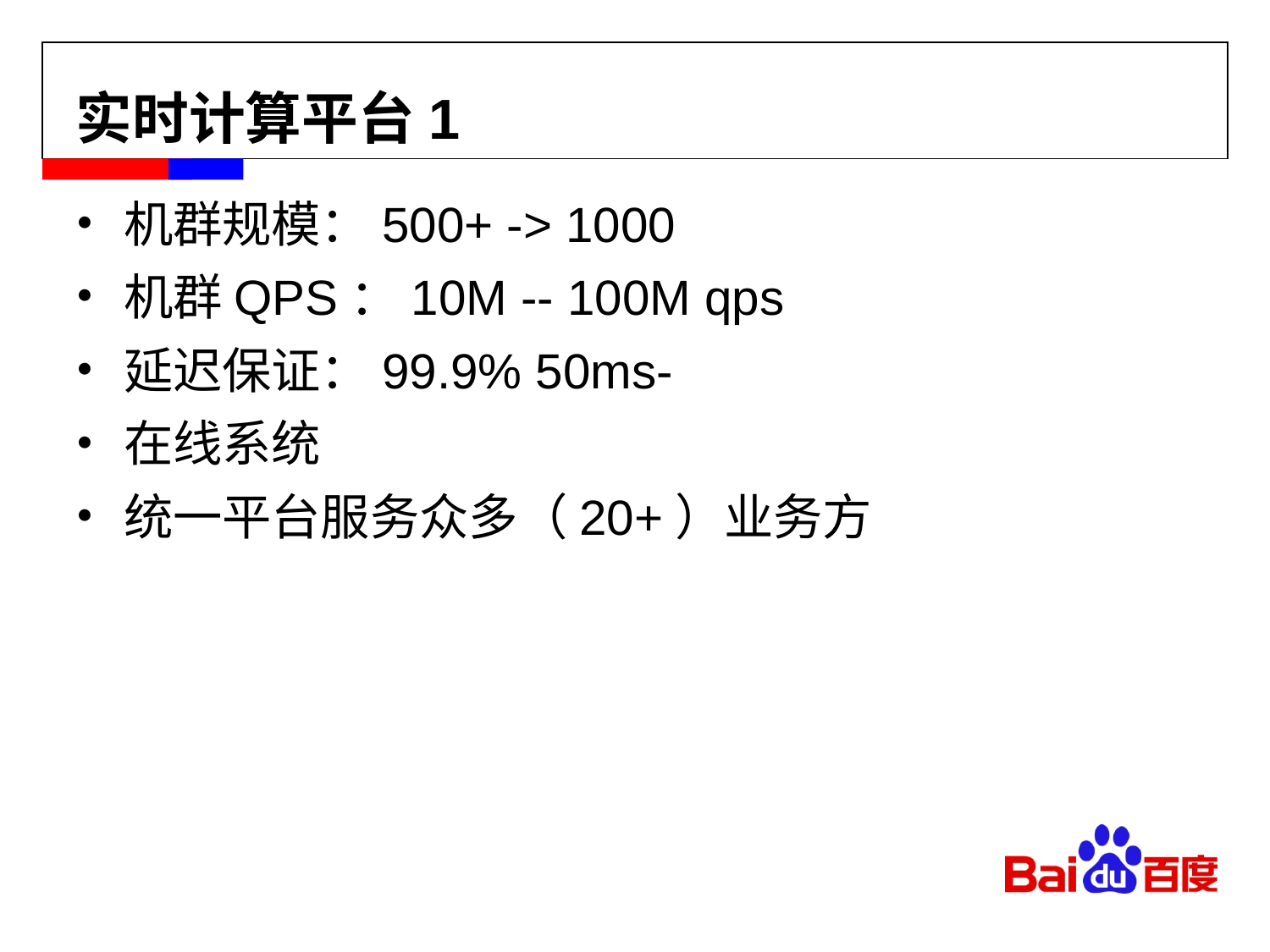

# 实时计算平台1
机群规模：500+ -> 1000
机群QPS：10M -- 100M qps
延迟保证：99.9% 50ms-
在线系统
统一平台服务众多（20+）业务方